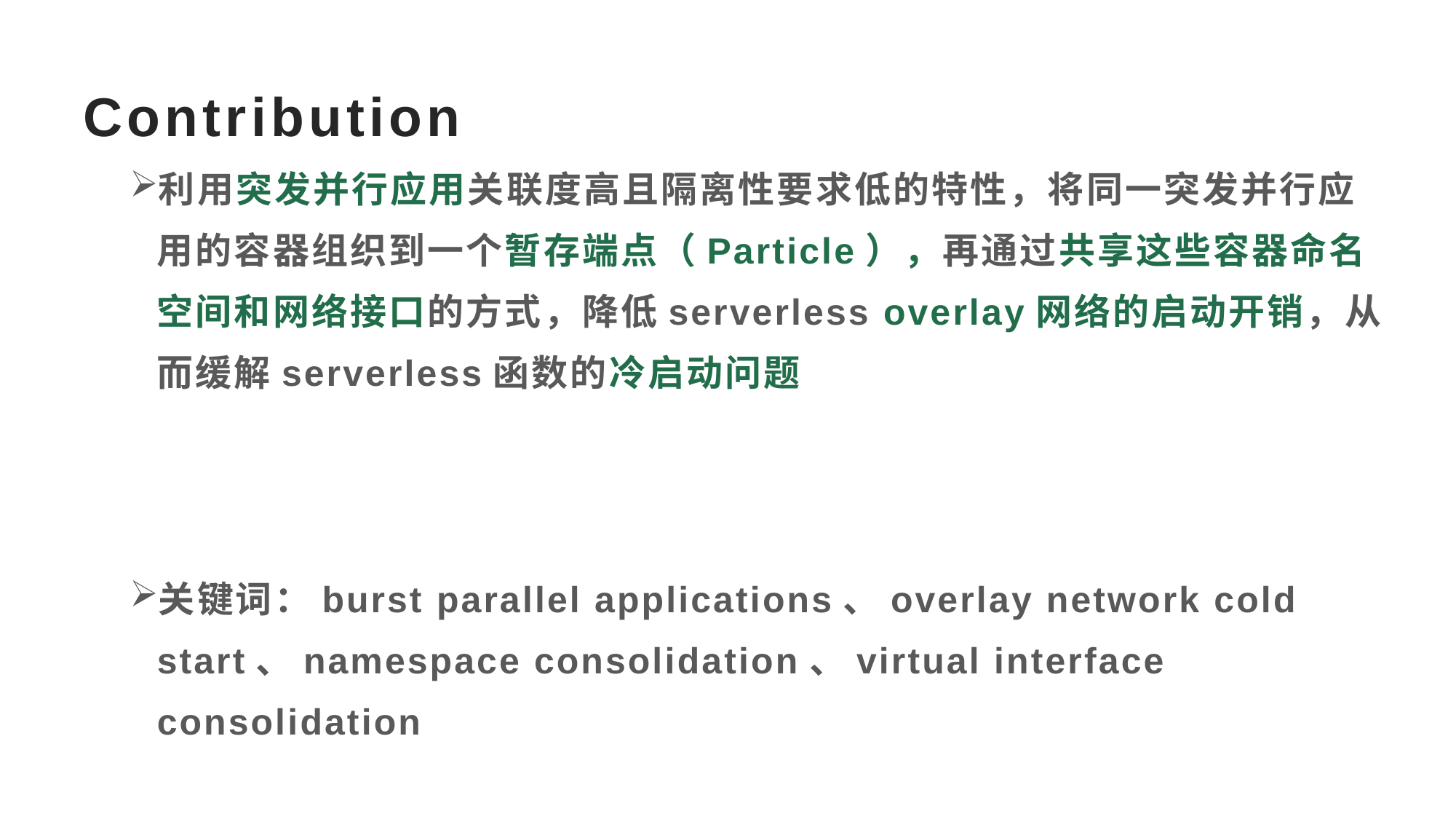

# Contribution

利用突发并行应用关联度高且隔离性要求低的特性，将同一突发并行应用的容器组织到一个暂存端点（Particle），再通过共享这些容器命名空间和网络接口的方式，降低serverless overlay网络的启动开销，从而缓解serverless函数的冷启动问题

关键词：burst parallel applications、overlay network cold start、namespace consolidation、virtual interface consolidation